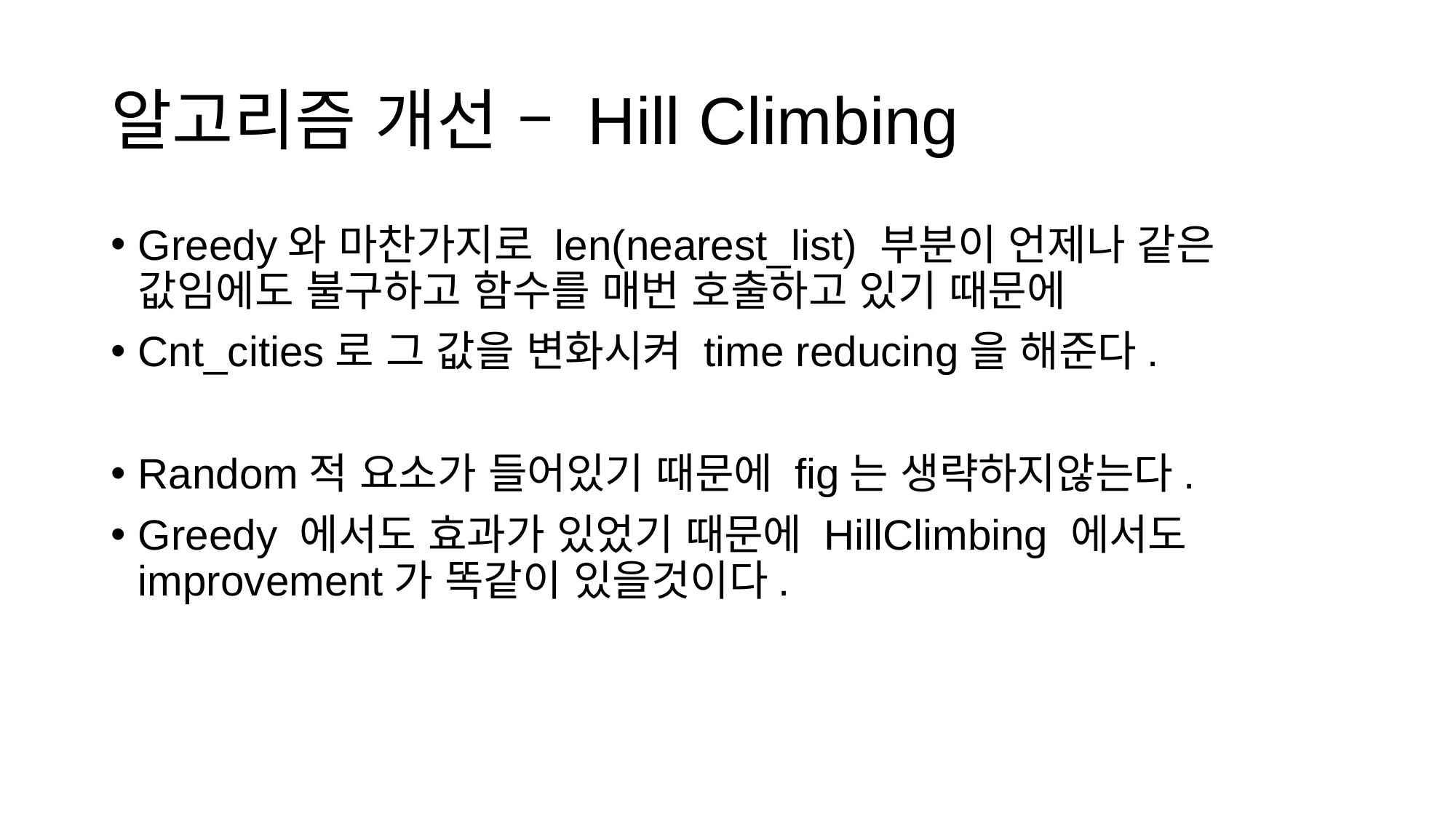

# 알고리즘 개선 – Hill Climbing
Greedy와 마찬가지로 len(nearest_list) 부분이 언제나 같은 값임에도 불구하고 함수를 매번 호출하고 있기 때문에
Cnt_cities로 그 값을 변화시켜 time reducing을 해준다.

Random적 요소가 들어있기 때문에 fig는 생략하지않는다.
Greedy 에서도 효과가 있었기 때문에 HillClimbing 에서도  improvement가 똑같이 있을것이다.